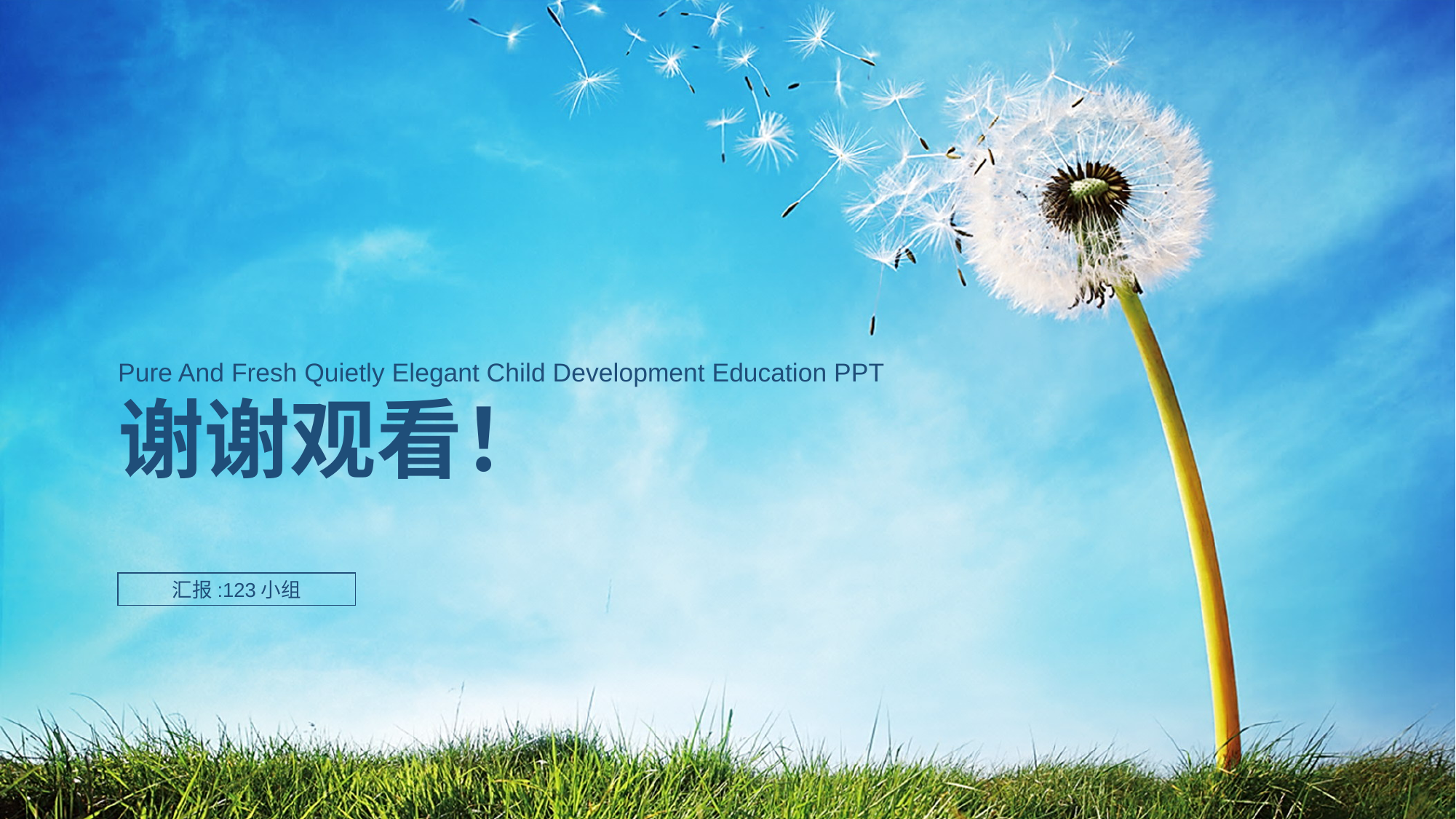

Pure And Fresh Quietly Elegant Child Development Education PPT
谢谢观看！
汇报:123小组